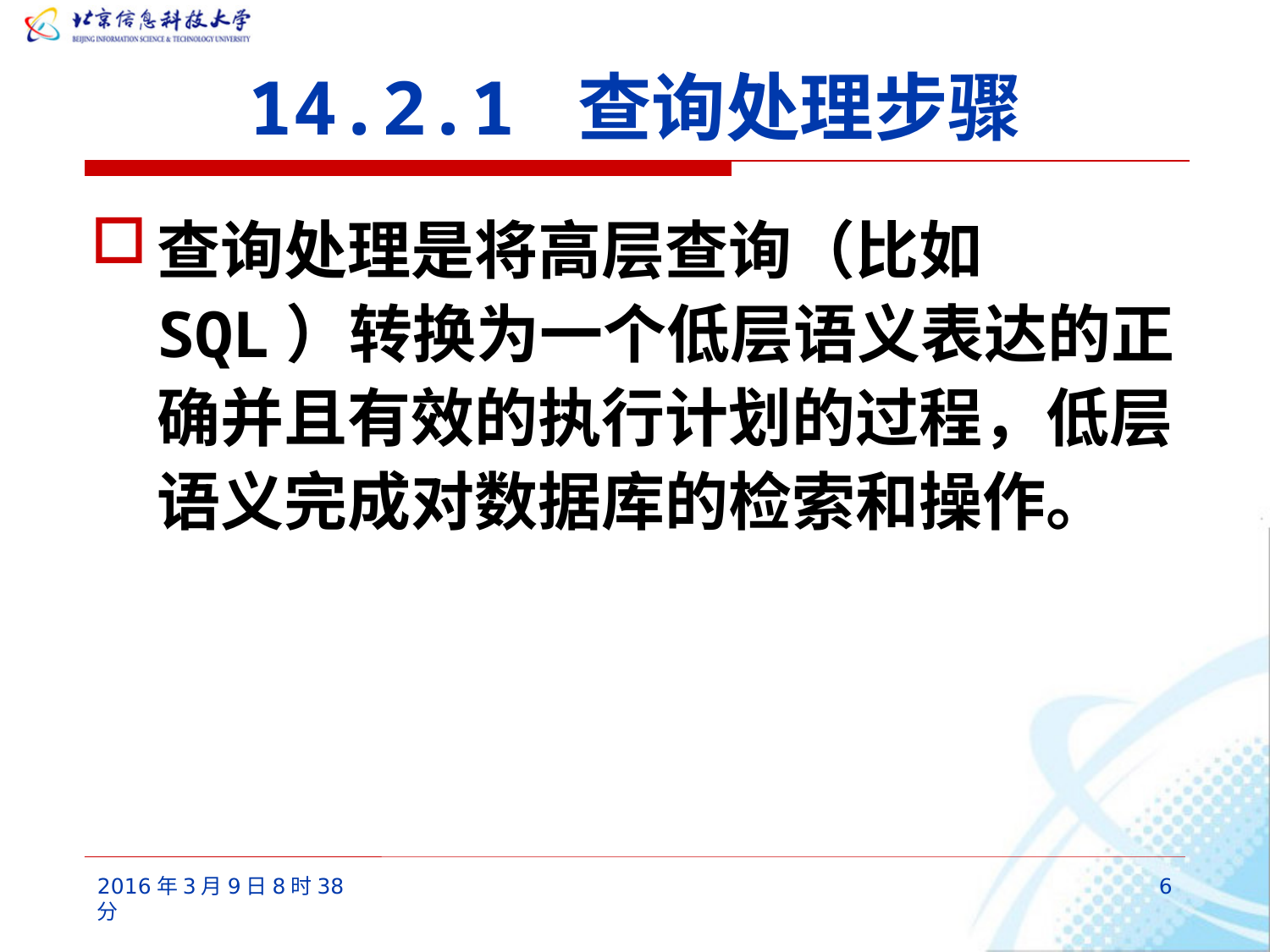

# 14.2.1 查询处理步骤
查询处理是将高层查询（比如SQL）转换为一个低层语义表达的正确并且有效的执行计划的过程，低层语义完成对数据库的检索和操作。
2016年3月9日8时38分
6